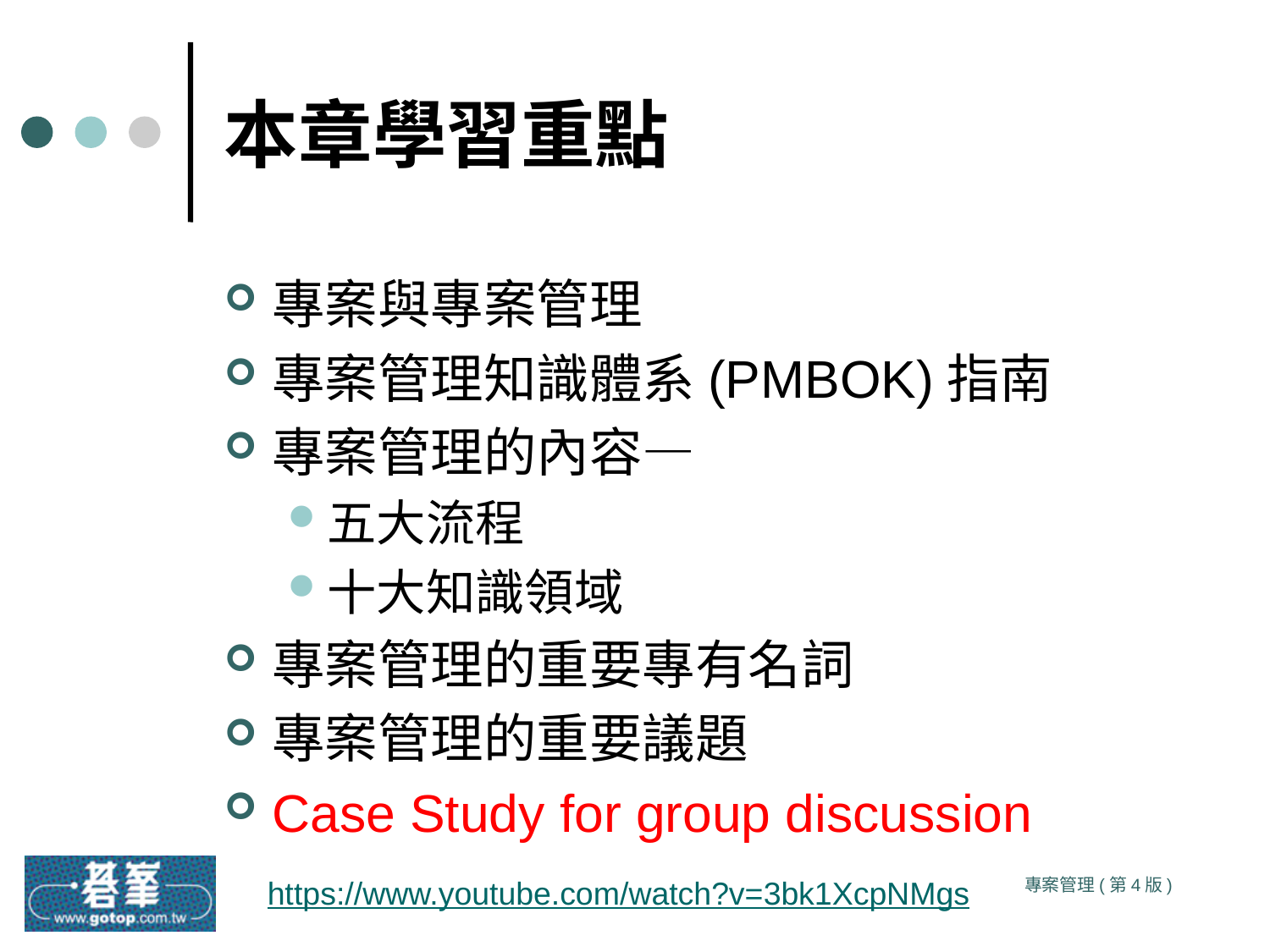

# 本章學習重點
專案與專案管理
專案管理知識體系(PMBOK)指南
專案管理的內容—
五大流程
十大知識領域
專案管理的重要專有名詞
專案管理的重要議題
Case Study for group discussion
https://www.youtube.com/watch?v=3bk1XcpNMgs
專案管理(第4版)